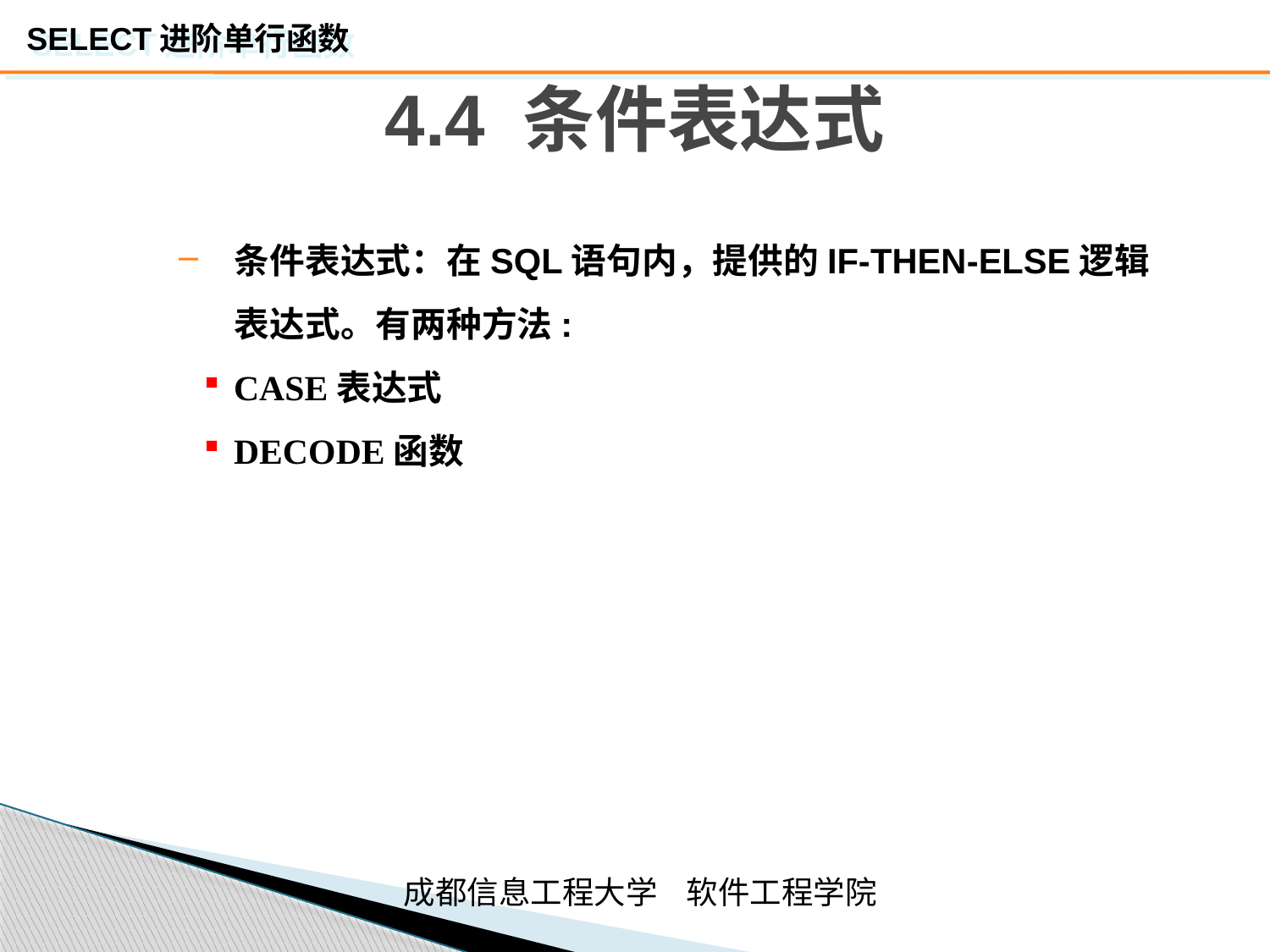

# 4.4 条件表达式
条件表达式：在SQL语句内，提供的IF-THEN-ELSE逻辑表达式。有两种方法:
CASE表达式
DECODE函数